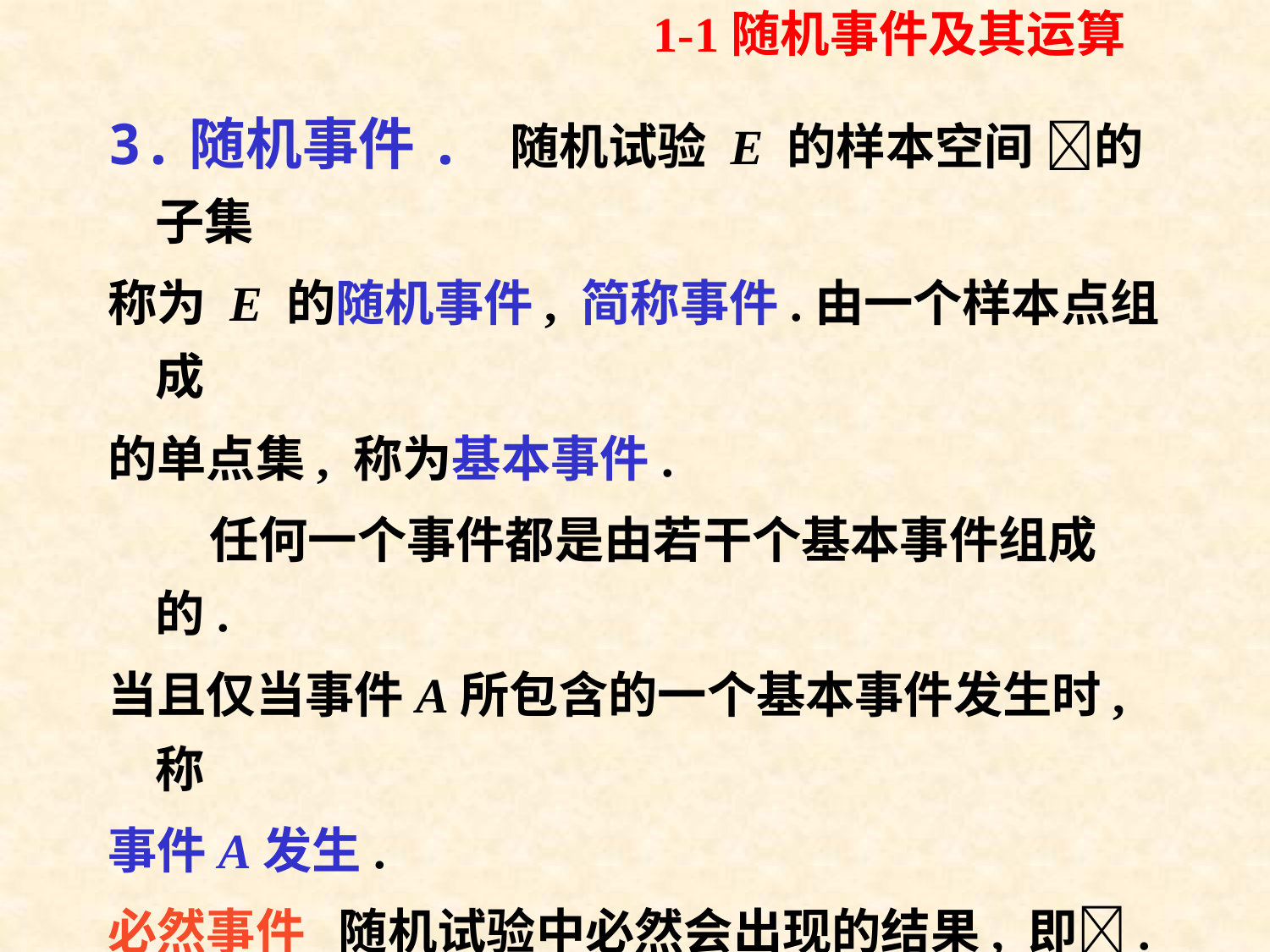

1-1随机事件及其运算
# 3.随机事件. 随机试验 E 的样本空间 Ω的子集
称为 E 的随机事件, 简称事件.由一个样本点组成
的单点集, 称为基本事件.
        任何一个事件都是由若干个基本事件组成的.
当且仅当事件A所包含的一个基本事件发生时,称
事件A发生.
必然事件   随机试验中必然会出现的结果, 即Ω.
不可能事件   随机试验中不可能出现的结果, 记作
∅.